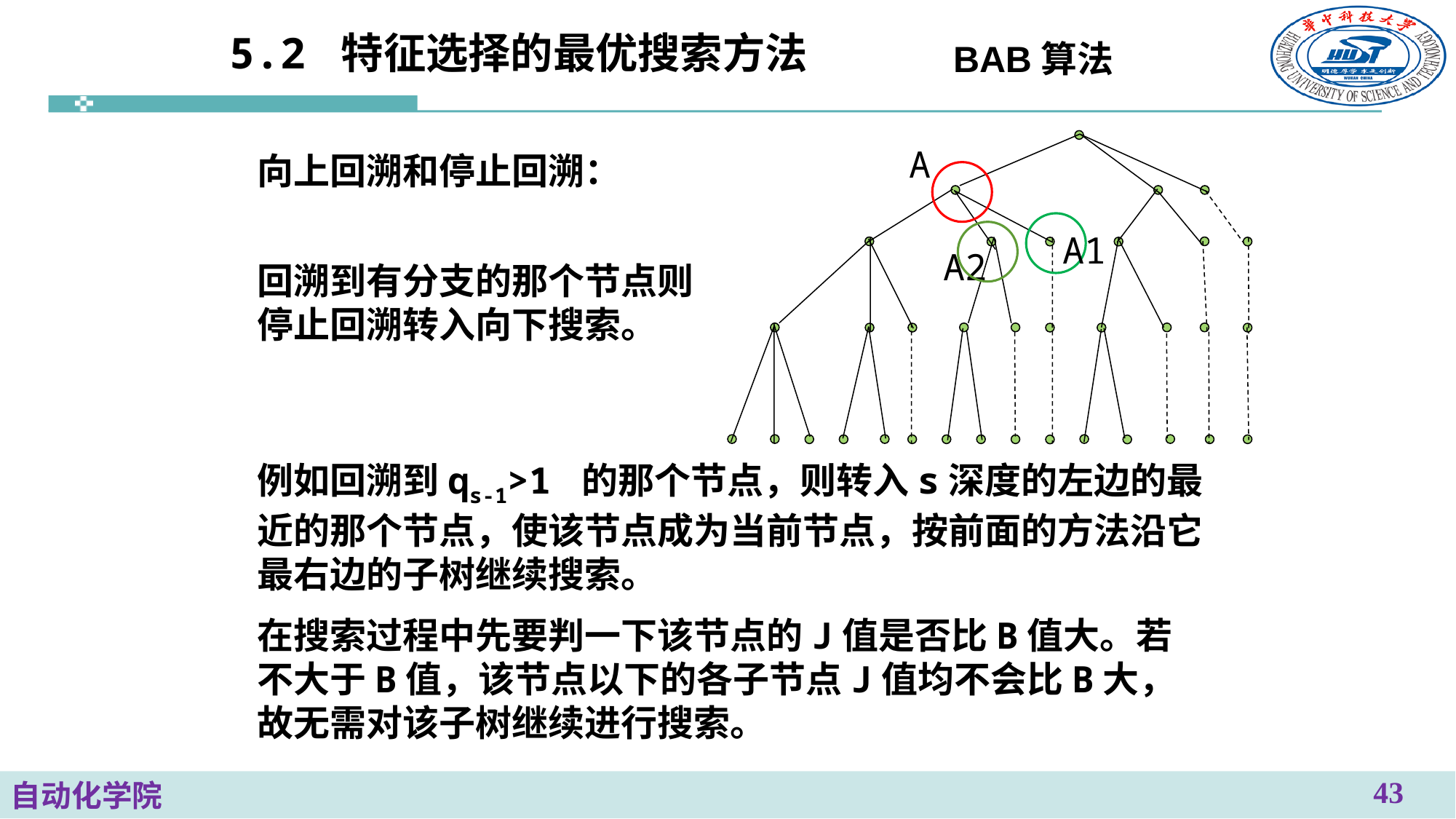

# 5.2 特征选择的最优搜索方法
BAB算法

A
向上回溯和停止回溯：

A1
A2
回溯到有分支的那个节点则停止回溯转入向下搜索。
例如回溯到qs-1>1 的那个节点，则转入s深度的左边的最近的那个节点，使该节点成为当前节点，按前面的方法沿它最右边的子树继续搜索。
在搜索过程中先要判一下该节点的J值是否比B值大。若不大于B值，该节点以下的各子节点J值均不会比B大，故无需对该子树继续进行搜索。
43